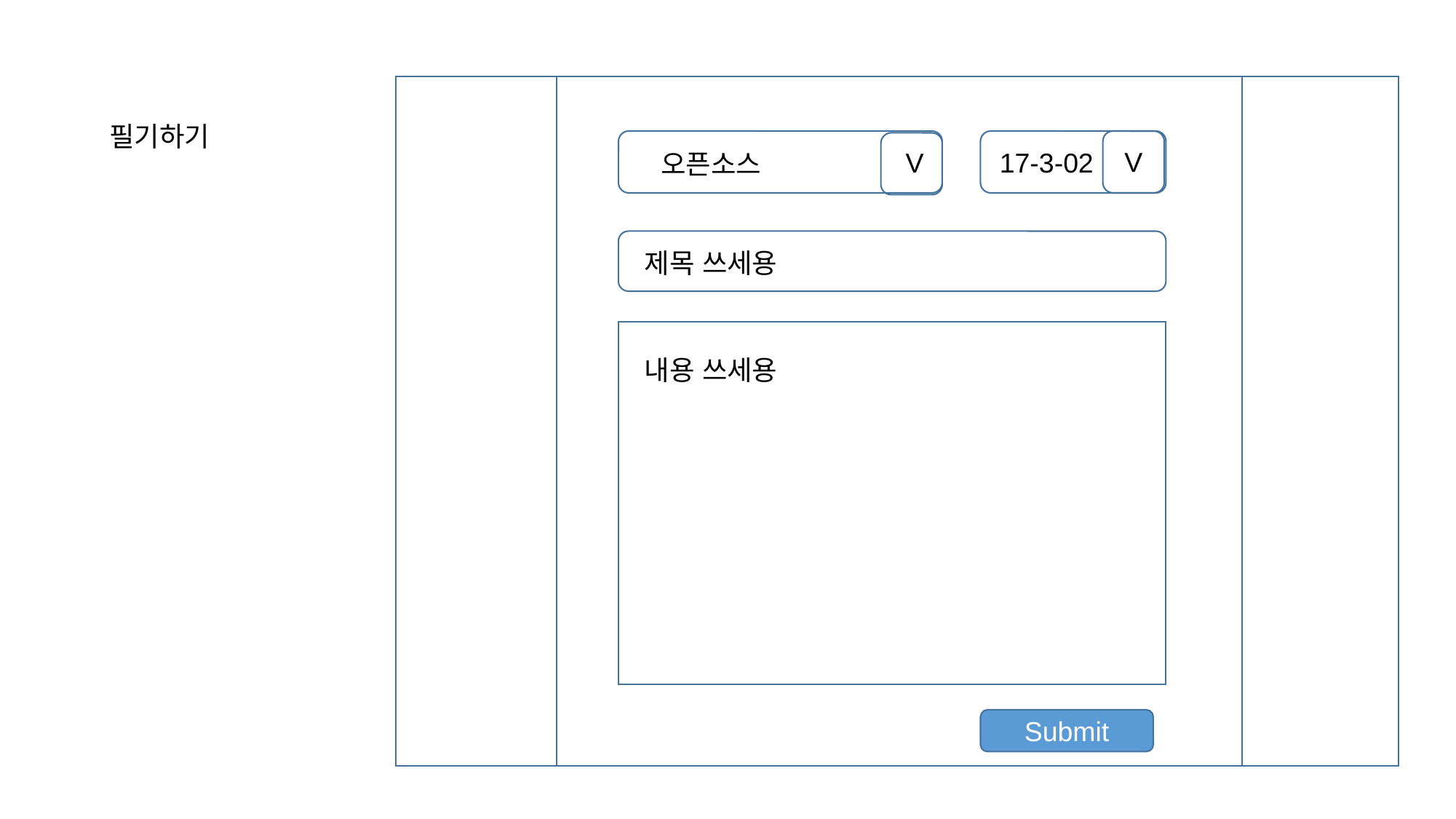

V
V
17-3-02
오픈소스

제목 쓰세용

내용 쓰세용
Submit
필기하기